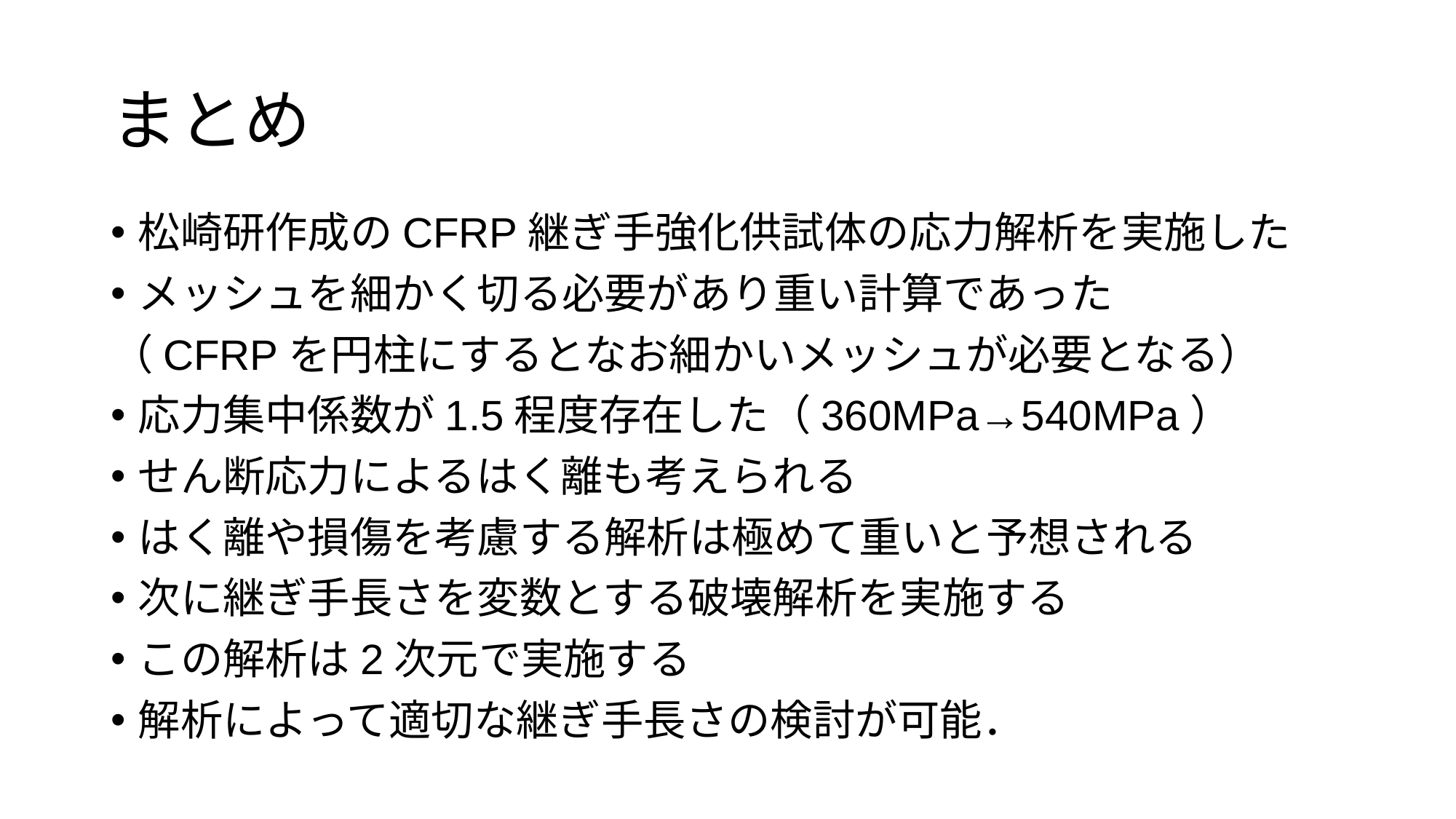

# まとめ
松崎研作成のCFRP継ぎ手強化供試体の応力解析を実施した
メッシュを細かく切る必要があり重い計算であった
（CFRPを円柱にするとなお細かいメッシュが必要となる）
応力集中係数が1.5程度存在した（360MPa→540MPa）
せん断応力によるはく離も考えられる
はく離や損傷を考慮する解析は極めて重いと予想される
次に継ぎ手長さを変数とする破壊解析を実施する
この解析は2次元で実施する
解析によって適切な継ぎ手長さの検討が可能．